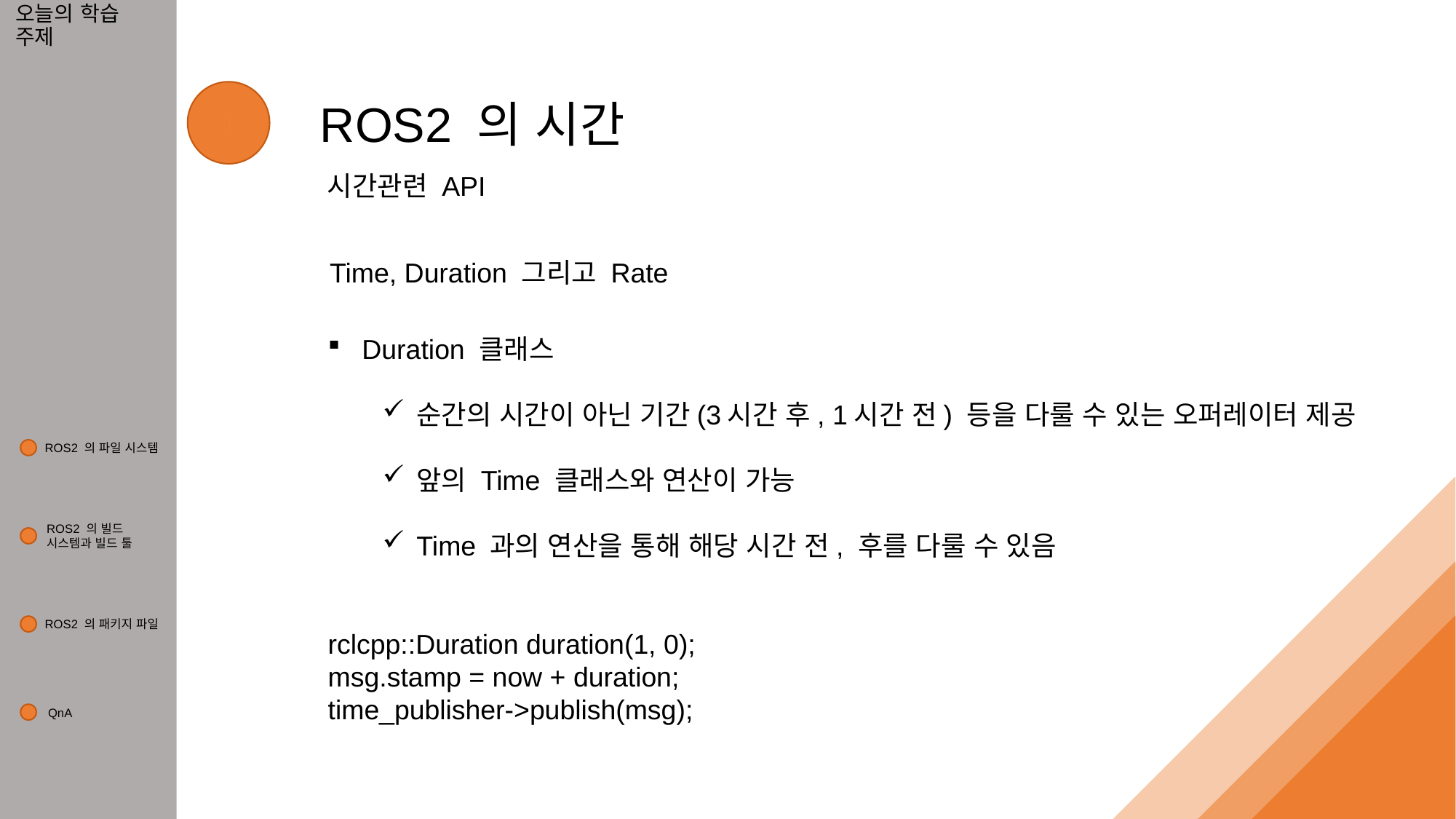

# 오늘의 학습 주제
1
ROS2 의 시간
시간관련 API
Time, Duration 그리고 Rate
Duration 클래스

순간의 시간이 아닌 기간(3시간 후, 1시간 전) 등을 다룰 수 있는 오퍼레이터 제공

앞의 Time 클래스와 연산이 가능

Time 과의 연산을 통해 해당 시간 전, 후를 다룰 수 있음

rclcpp::Duration duration(1, 0);
msg.stamp = now + duration;
time_publisher->publish(msg);
ROS2 의 파일 시스템
2
ROS2 의 빌드
시스템과 빌드 툴

ROS2 의 패키지 파일

QnA